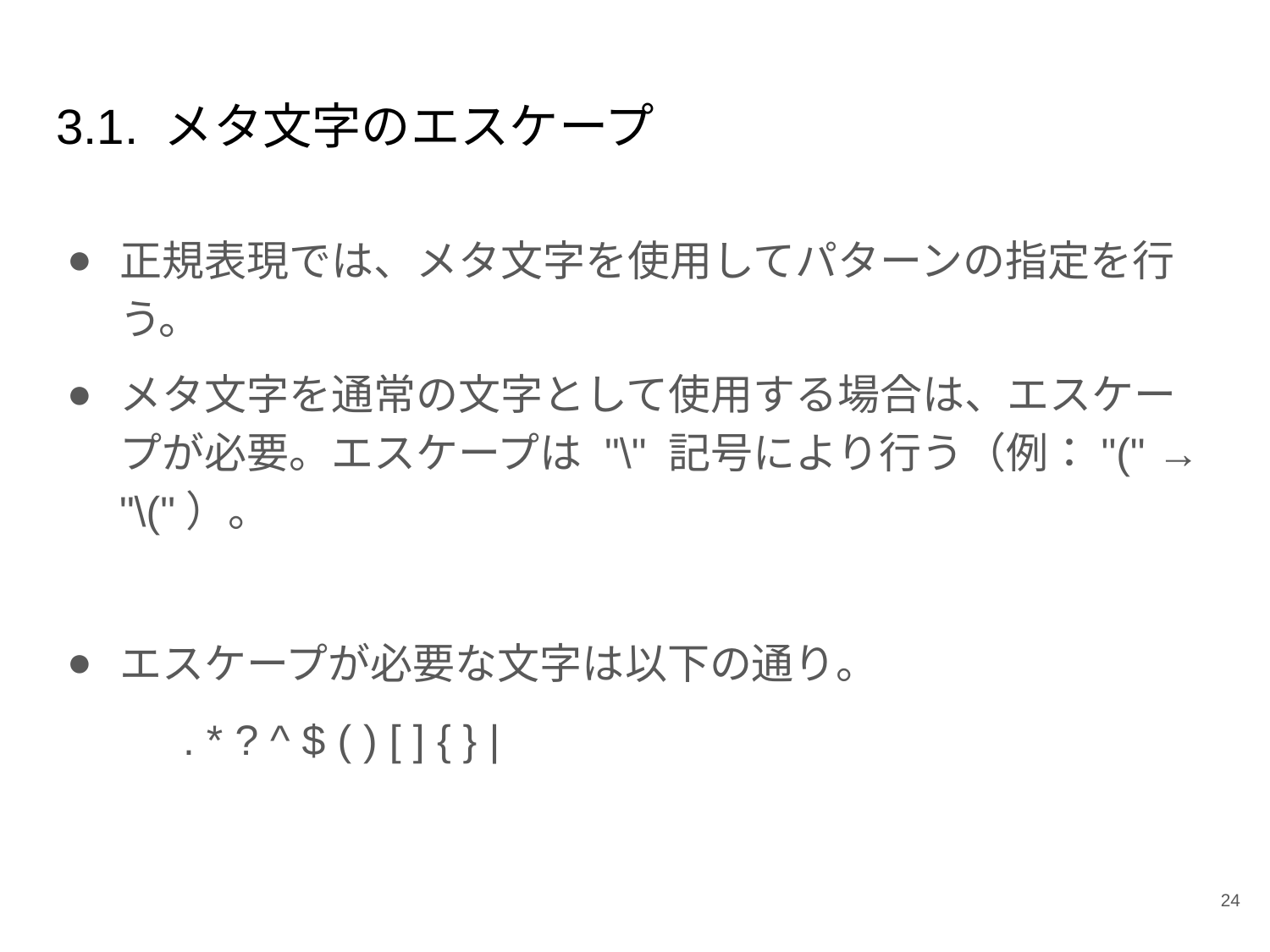

# 3.1. メタ文字のエスケープ
正規表現では、メタ文字を使用してパターンの指定を行う。
メタ文字を通常の文字として使用する場合は、エスケープが必要。エスケープは "\" 記号により行う（例："(" → "\("）。

エスケープが必要な文字は以下の通り。
	. * ? ^ $ ( ) [ ] { } |

24